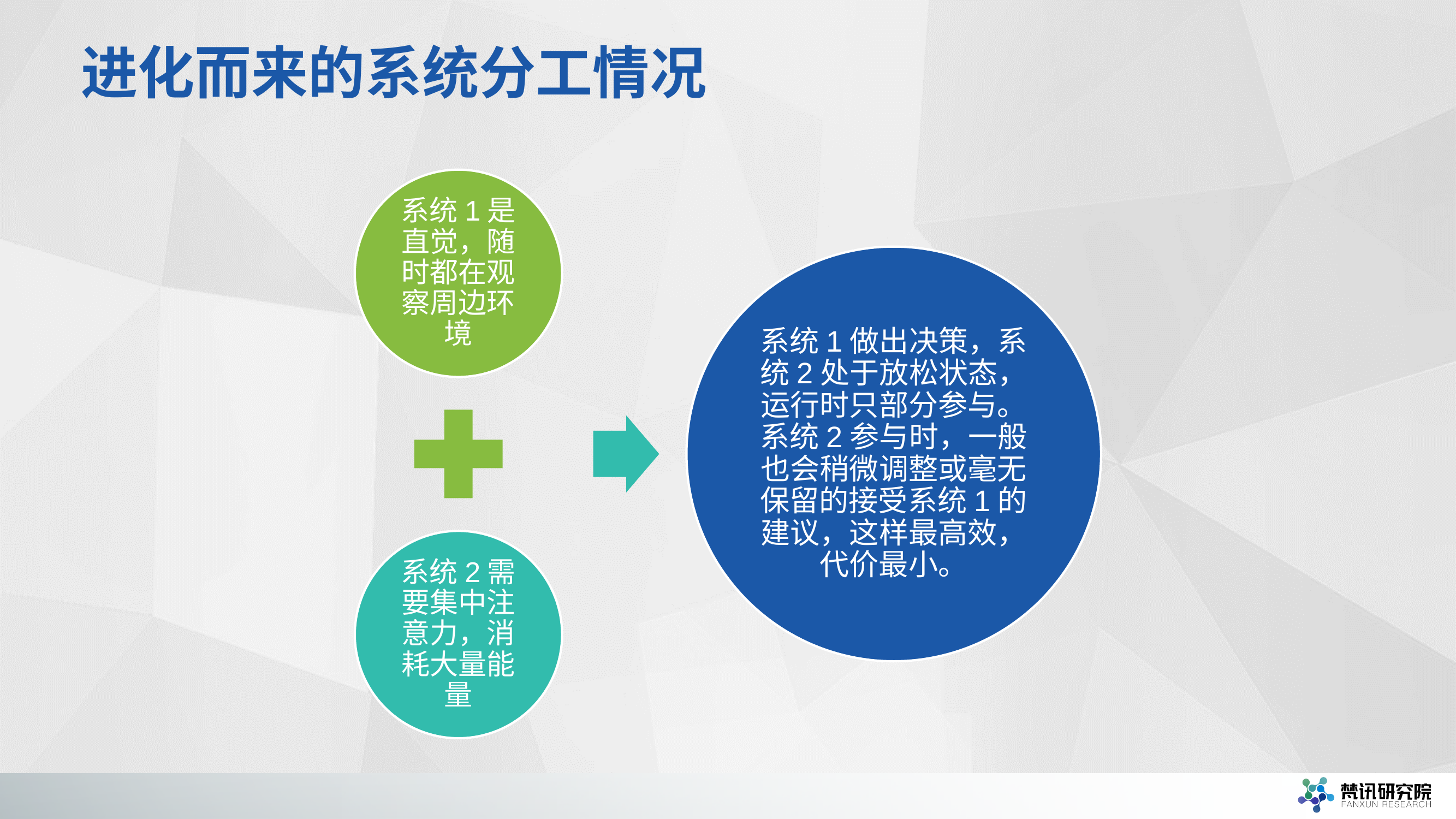

# 进化而来的系统分工情况
系统1是直觉，随时都在观察周边环境

系统2需要集中注意力，消耗大量能量

系统1做出决策，系统2处于放松状态，运行时只部分参与。系统2参与时，一般也会稍微调整或毫无保留的接受系统1的建议，这样最高效，代价最小。